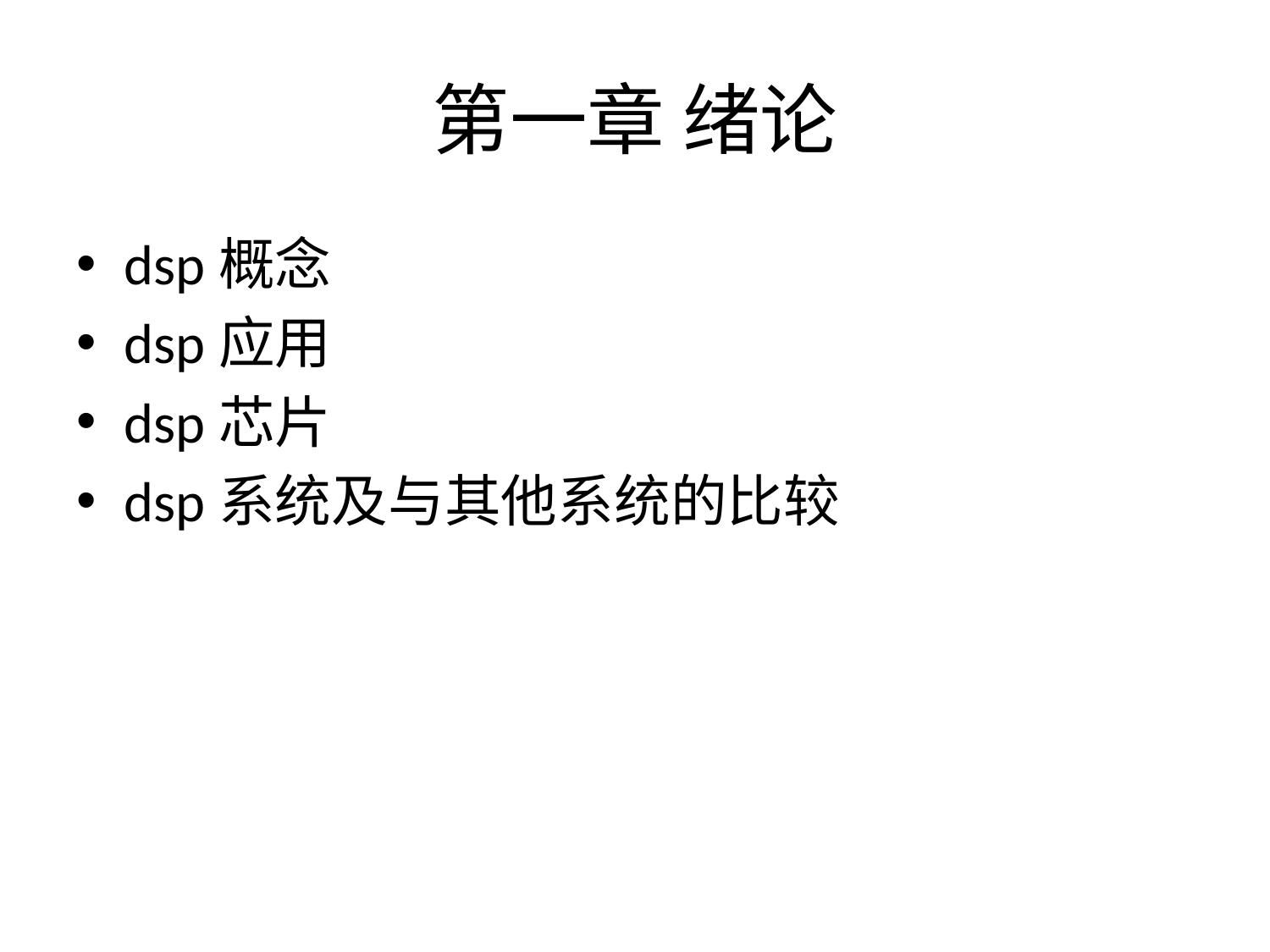

# 第一章 绪论
dsp概念
dsp应用
dsp芯片
dsp系统及与其他系统的比较